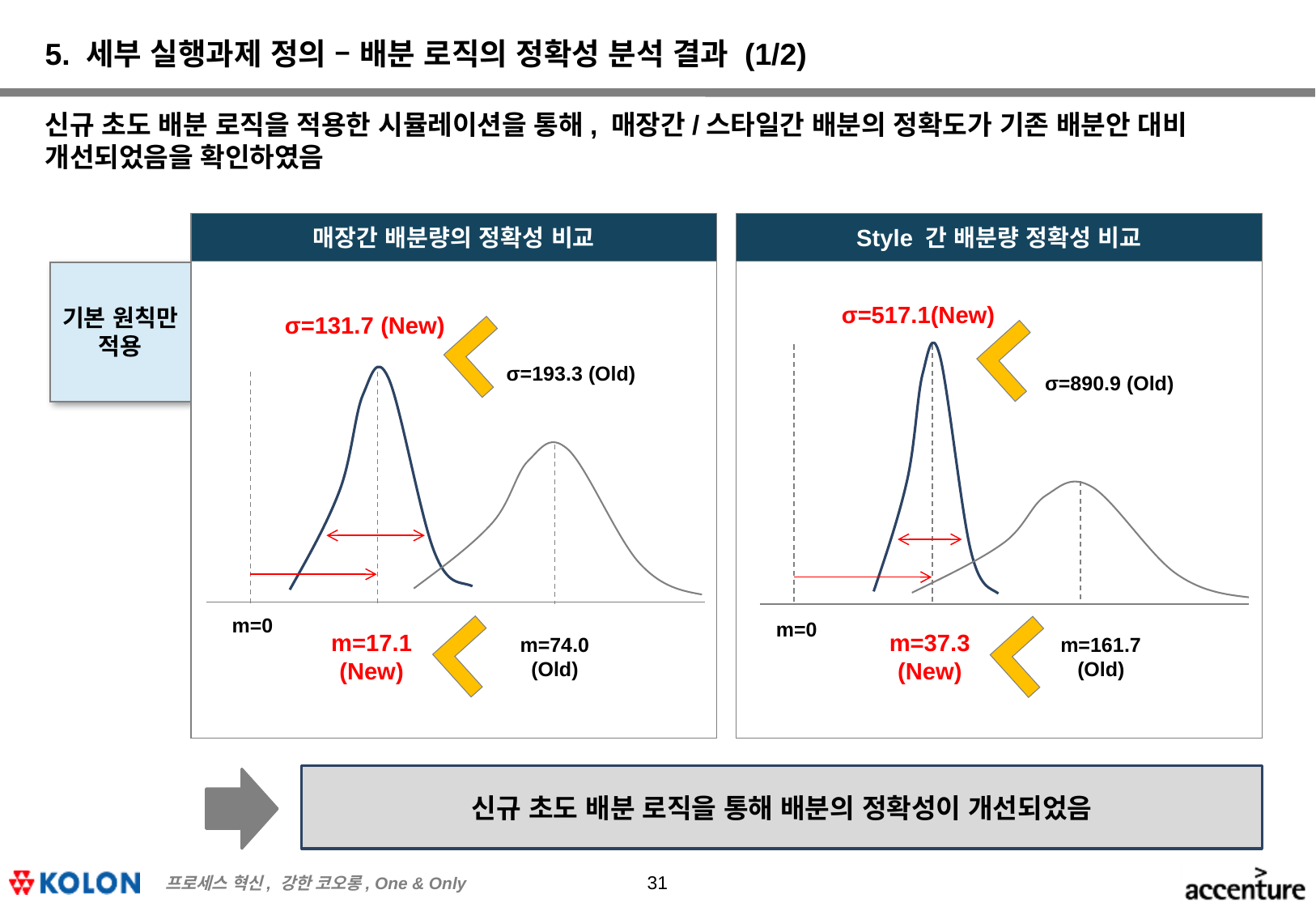

# 5. 세부 실행과제 정의 – 배분 로직의 정확성 분석 결과 (1/2)
신규 초도 배분 로직을 적용한 시뮬레이션을 통해, 매장간/스타일간 배분의 정확도가 기존 배분안 대비 개선되었음을 확인하였음

매장간 배분량의 정확성 비교

Style 간 배분량 정확성 비교
기본 원칙만 적용
σ=517.1(New)
σ=131.7 (New)

σ=193.3 (Old)
σ=890.9 (Old)

m=0
m=0
m=17.1 (New)
m=37.3 (New)
m=74.0 (Old)
m=161.7 (Old)

신규 초도 배분 로직을 통해 배분의 정확성이 개선되었음